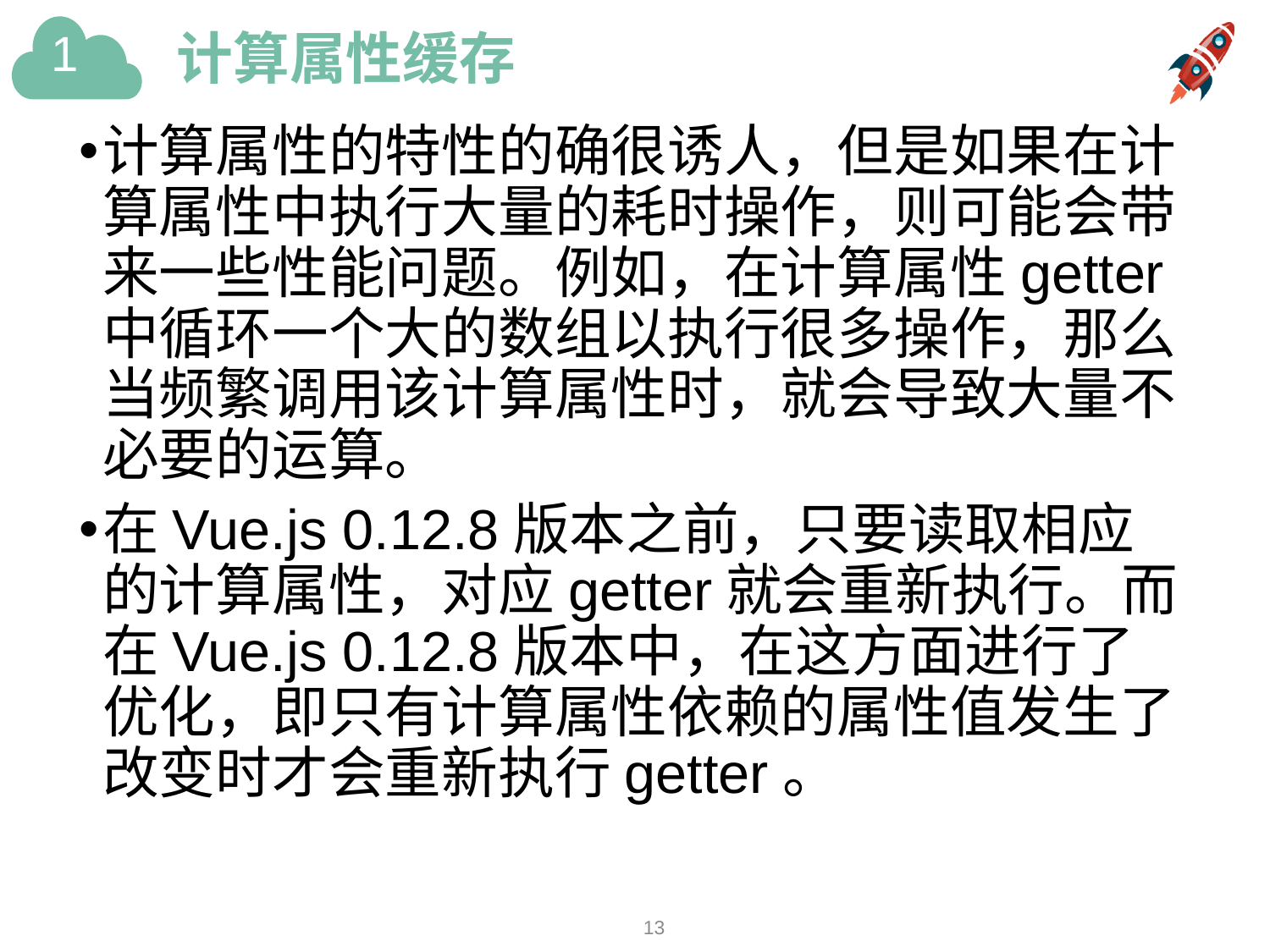

# 计算属性缓存
计算属性的特性的确很诱人，但是如果在计算属性中执行大量的耗时操作，则可能会带来一些性能问题。例如，在计算属性getter中循环一个大的数组以执行很多操作，那么当频繁调用该计算属性时，就会导致大量不必要的运算。
在Vue.js 0.12.8版本之前，只要读取相应的计算属性，对应getter就会重新执行。而在Vue.js 0.12.8版本中，在这方面进行了优化，即只有计算属性依赖的属性值发生了改变时才会重新执行getter。
13